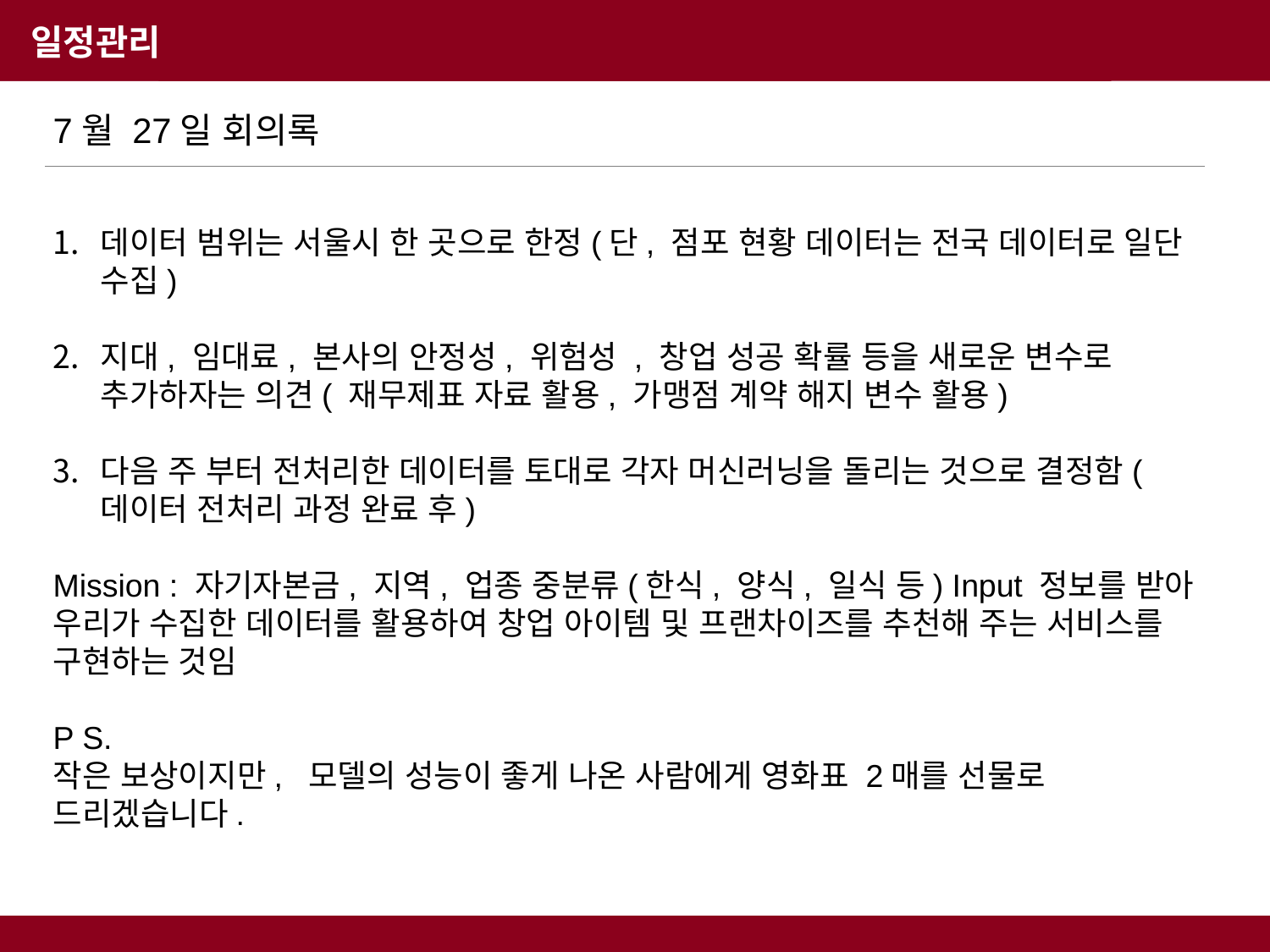

일정관리

7월 27일 회의록
데이터 범위는 서울시 한 곳으로 한정(단, 점포 현황 데이터는 전국 데이터로 일단 수집)

지대, 임대료, 본사의 안정성, 위험성 , 창업 성공 확률 등을 새로운 변수로 추가하자는 의견( 재무제표 자료 활용, 가맹점 계약 해지 변수 활용)

다음 주 부터 전처리한 데이터를 토대로 각자 머신러닝을 돌리는 것으로 결정함(데이터 전처리 과정 완료 후)

Mission : 자기자본금, 지역, 업종 중분류(한식, 양식, 일식 등) Input 정보를 받아 우리가 수집한 데이터를 활용하여 창업 아이템 및 프랜차이즈를 추천해 주는 서비스를 구현하는 것임

P S.
작은 보상이지만,  모델의 성능이 좋게 나온 사람에게 영화표 2매를 선물로 드리겠습니다.
UI / 프로세스 개선에 따른 고객유입 기대
고객만족도 증가
신뢰도
구축